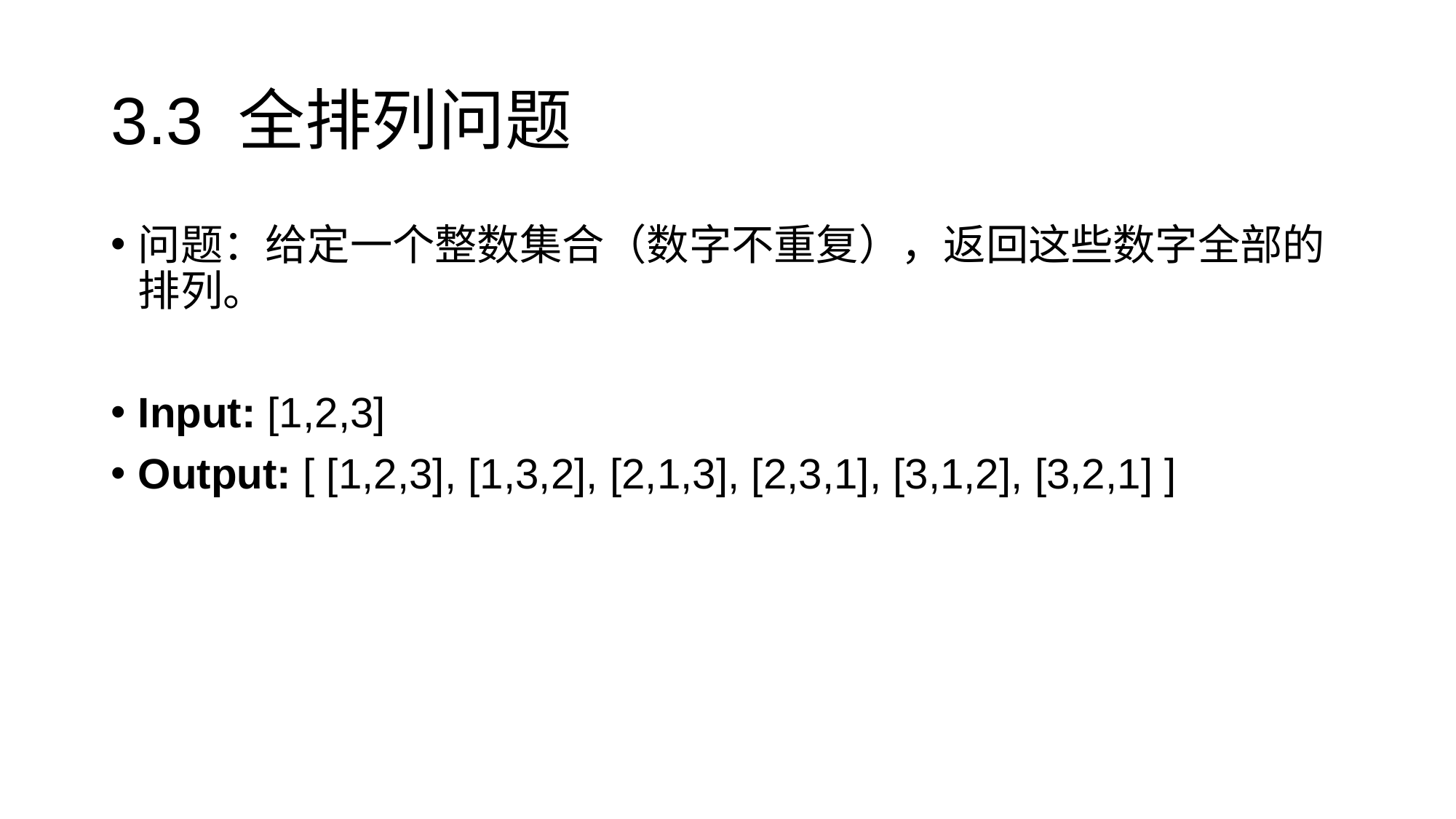

# 3.3 全排列问题
问题：给定一个整数集合（数字不重复），返回这些数字全部的排列。

Input: [1,2,3]
Output: [ [1,2,3], [1,3,2], [2,1,3], [2,3,1], [3,1,2], [3,2,1] ]